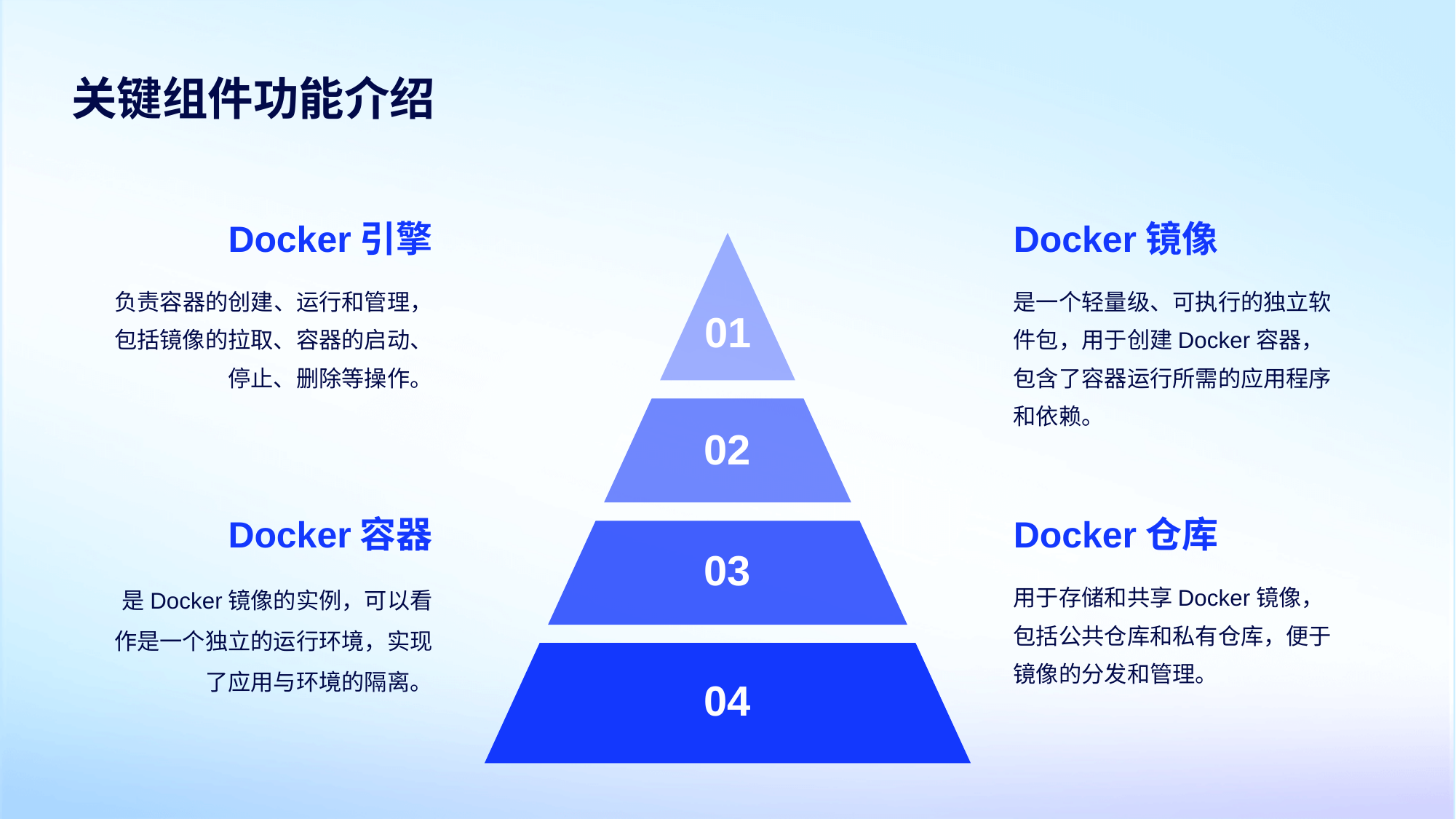

关键组件功能介绍
Docker引擎
Docker镜像

01

02

03

04
负责容器的创建、运行和管理，包括镜像的拉取、容器的启动、停止、删除等操作。
是一个轻量级、可执行的独立软件包，用于创建Docker容器，包含了容器运行所需的应用程序和依赖。
Docker容器
Docker仓库
是Docker镜像的实例，可以看作是一个独立的运行环境，实现了应用与环境的隔离。
用于存储和共享Docker镜像，包括公共仓库和私有仓库，便于镜像的分发和管理。